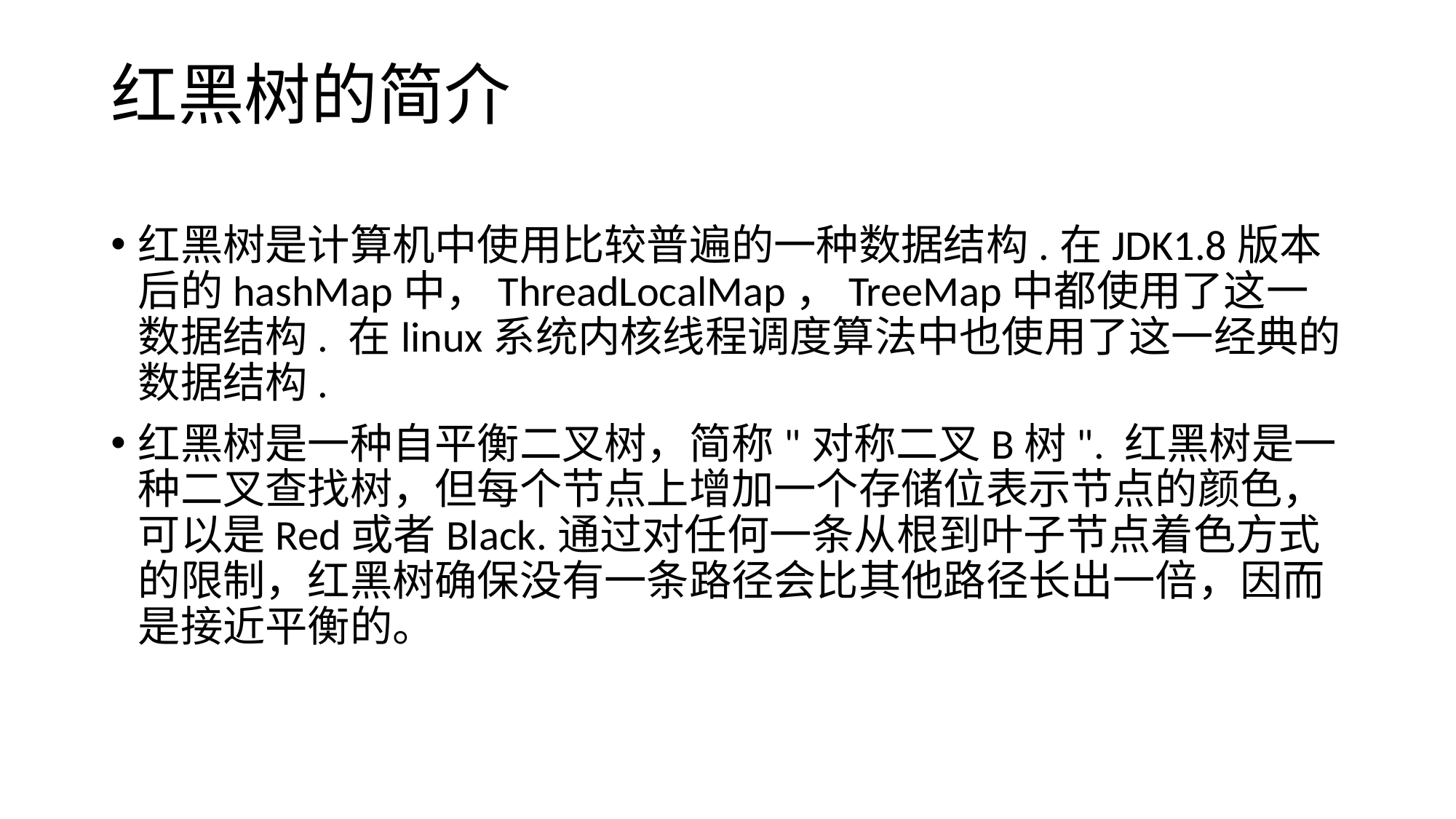

# 红黑树的简介
红黑树是计算机中使用比较普遍的一种数据结构.在JDK1.8版本后的hashMap中，ThreadLocalMap，TreeMap中都使用了这一数据结构. 在linux系统内核线程调度算法中也使用了这一经典的数据结构.
红黑树是一种自平衡二叉树，简称"对称二叉B树". 红黑树是一种二叉查找树，但每个节点上增加一个存储位表示节点的颜色，可以是Red或者Black.通过对任何一条从根到叶子节点着色方式的限制，红黑树确保没有一条路径会比其他路径长出一倍，因而是接近平衡的。